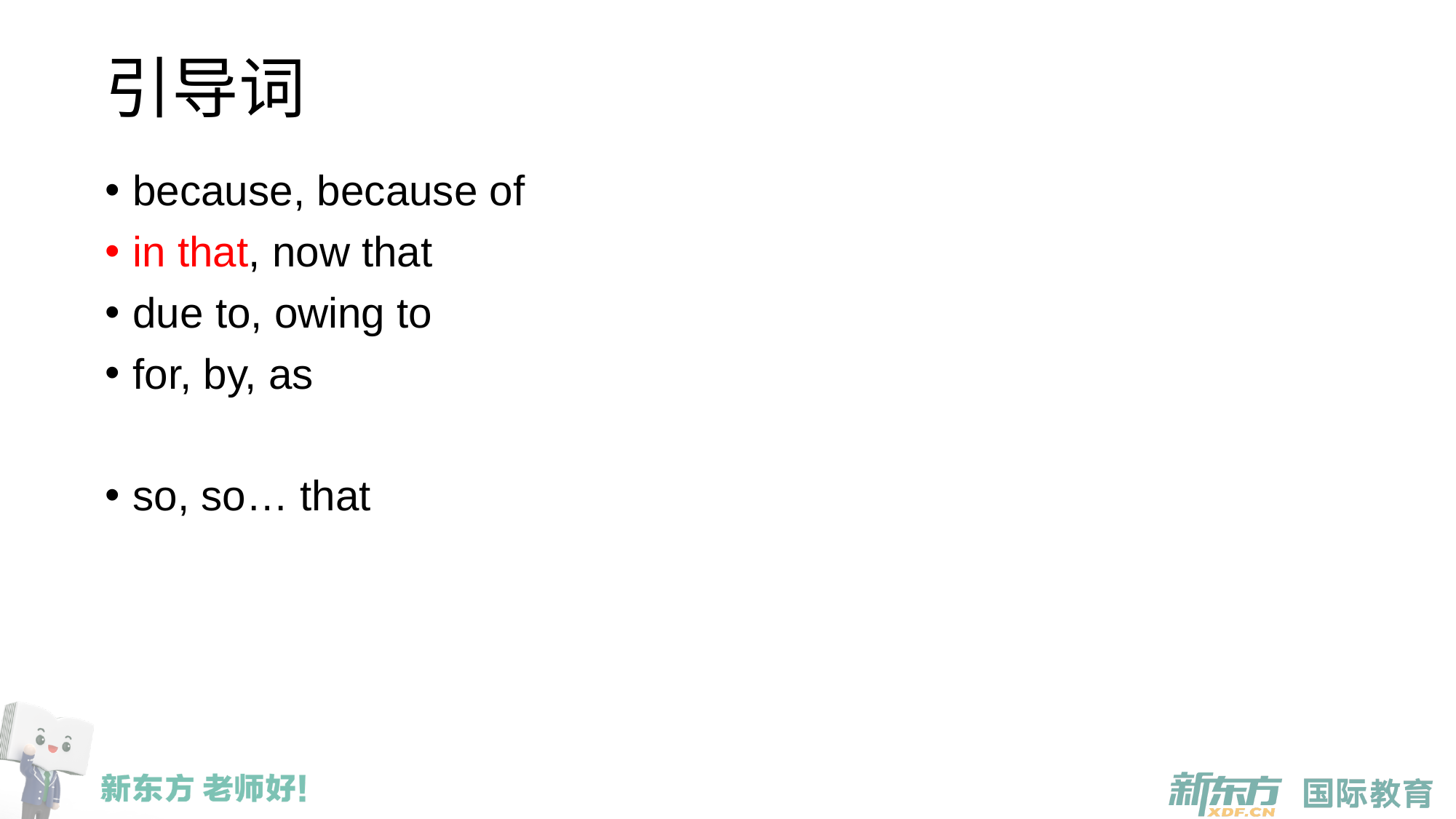

# 引导词
because, because of
in that, now that
due to, owing to
for, by, as

so, so… that